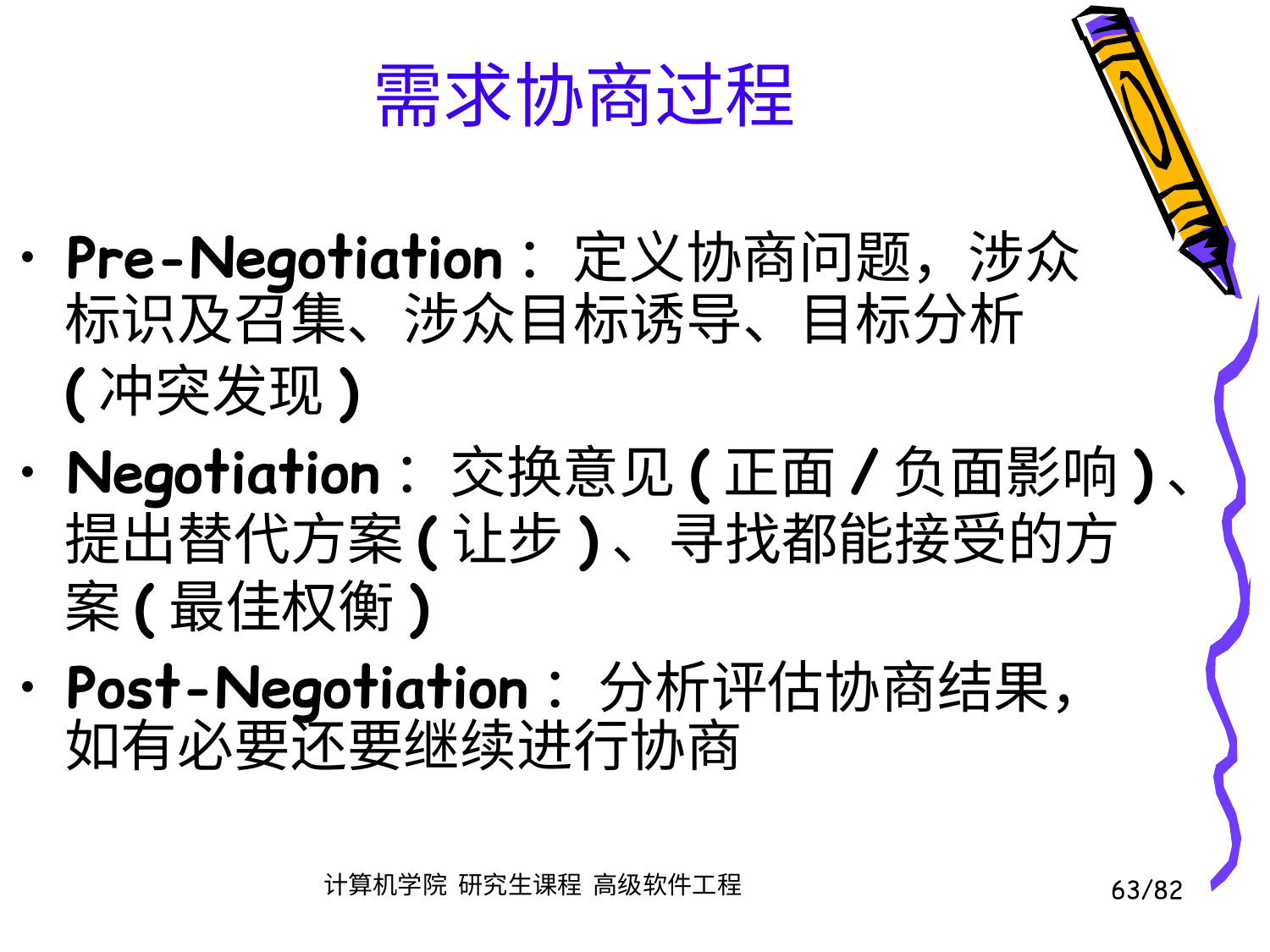

需求协商过程

•  Pre-Negotiation：定义协商问题，涉众
	标识及召集、涉众目标诱导、目标分析
	(冲突发现)
•  Negotiation：交换意见(正面/负面影响)、
	提出替代方案(让步)、寻找都能接受的方
	案(最佳权衡)
•  Post-Negotiation：分析评估协商结果，
	如有必要还要继续进行协商

63/82
计算机学院  研究生课程  高级软件工程